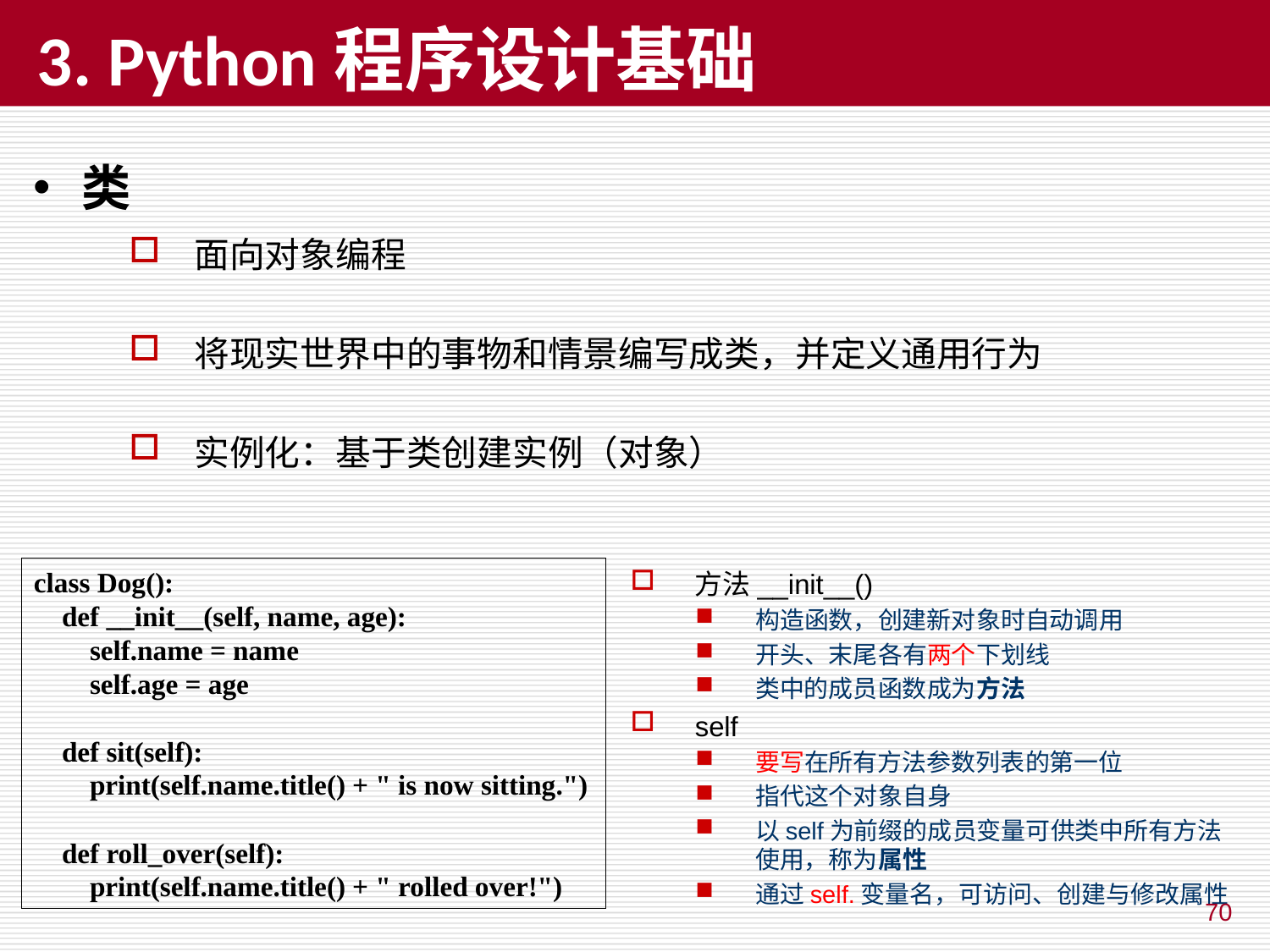

# 3. Python程序设计基础
类
面向对象编程

将现实世界中的事物和情景编写成类，并定义通用行为

实例化：基于类创建实例（对象）

class Dog():
    def __init__(self, name, age):
        self.name = name
        self.age = age

    def sit(self):
        print(self.name.title() + " is now sitting.")

    def roll_over(self):
        print(self.name.title() + " rolled over!")
方法__init__()
构造函数，创建新对象时自动调用
开头、末尾各有两个下划线
类中的成员函数成为方法
self
要写在所有方法参数列表的第一位
指代这个对象自身
以self为前缀的成员变量可供类中所有方法使用，称为属性
通过self.变量名，可访问、创建与修改属性

70